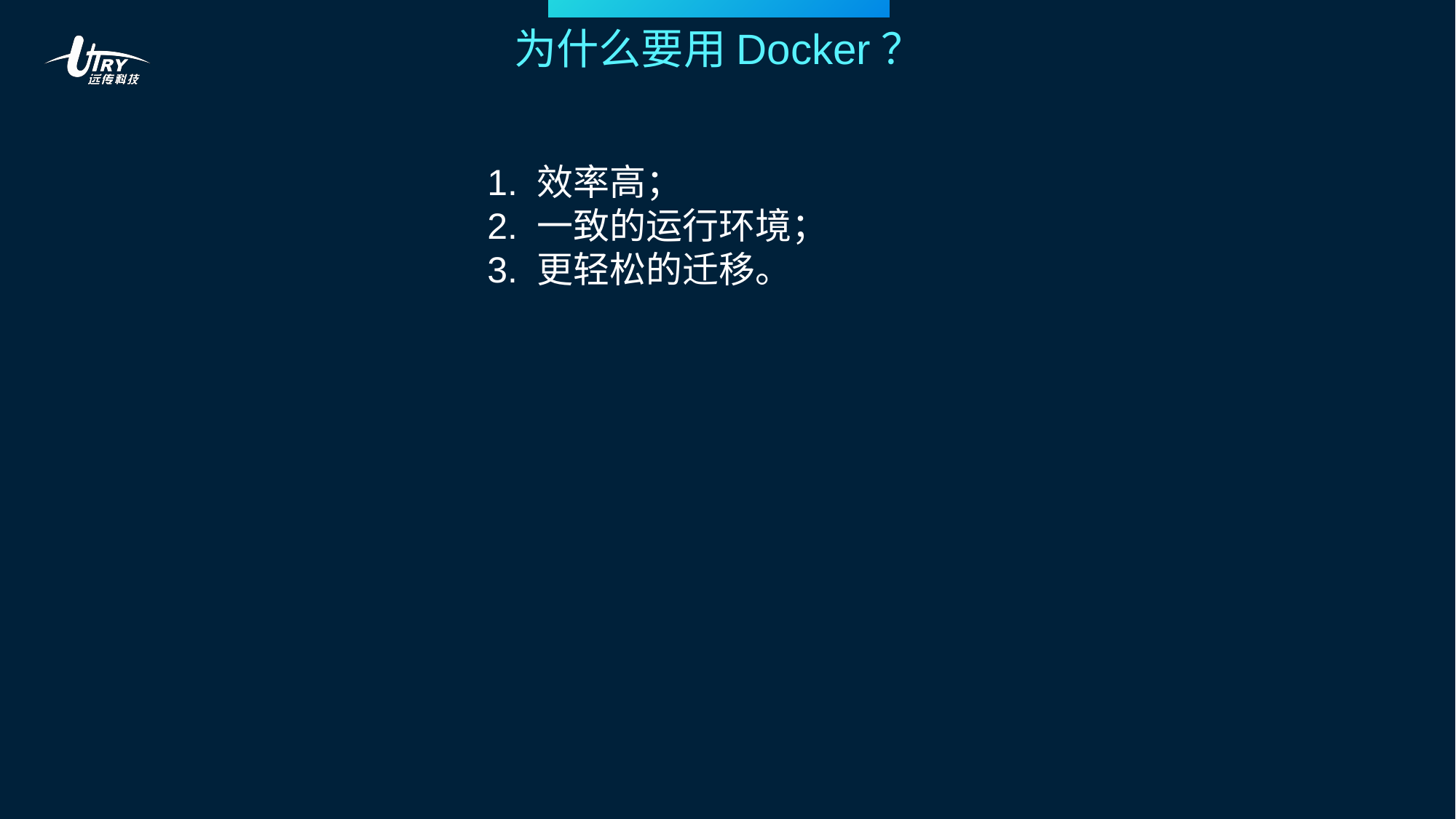

为什么要用Docker？
1. 效率高；
2. 一致的运行环境；
3. 更轻松的迁移。